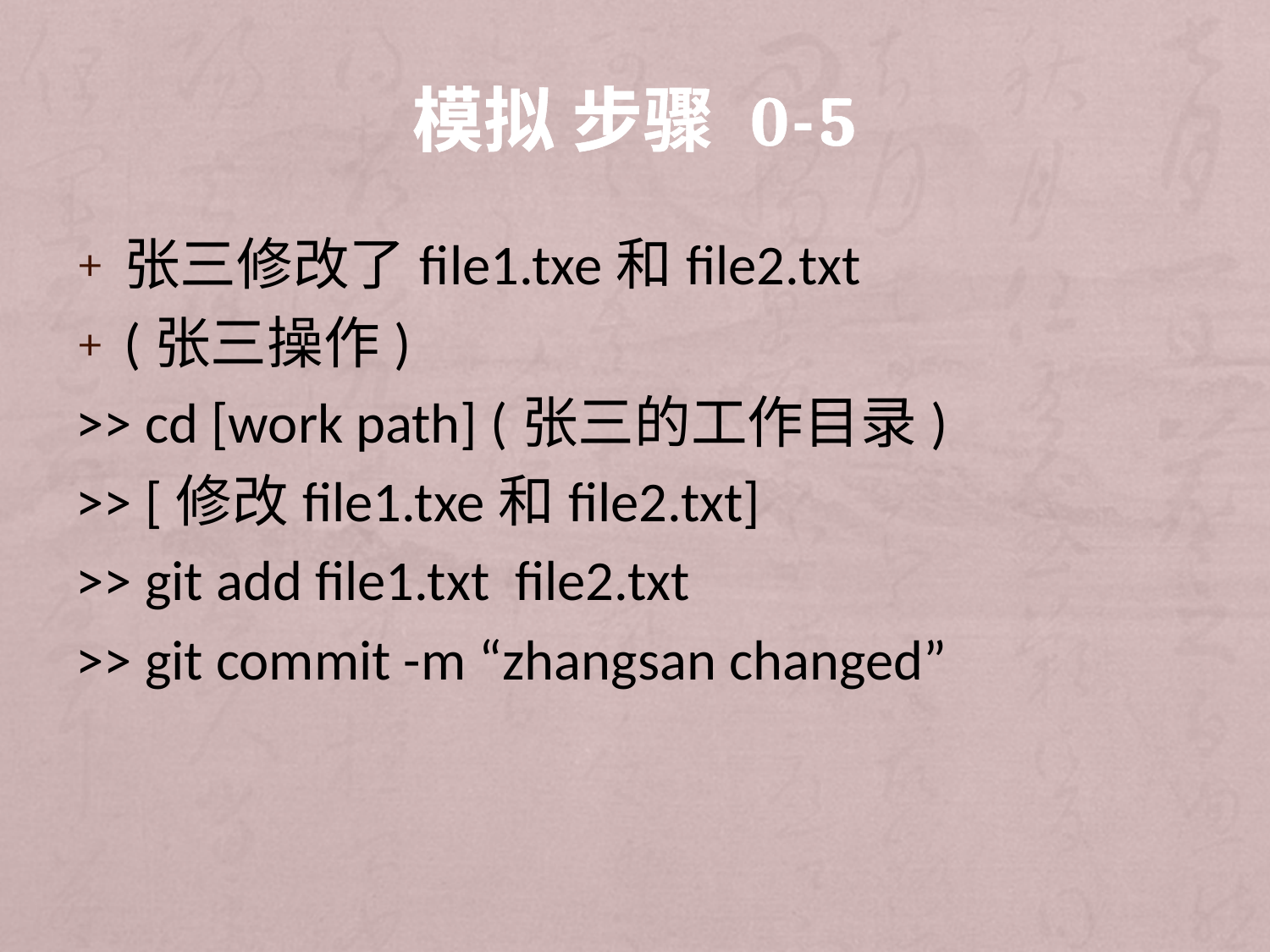

# 模拟 步骤 0-5
张三修改了file1.txe和file2.txt
(张三操作)
>> cd [work path] (张三的工作目录)
>> [修改file1.txe和file2.txt]
>> git add file1.txt  file2.txt
>> git commit -m “zhangsan changed”